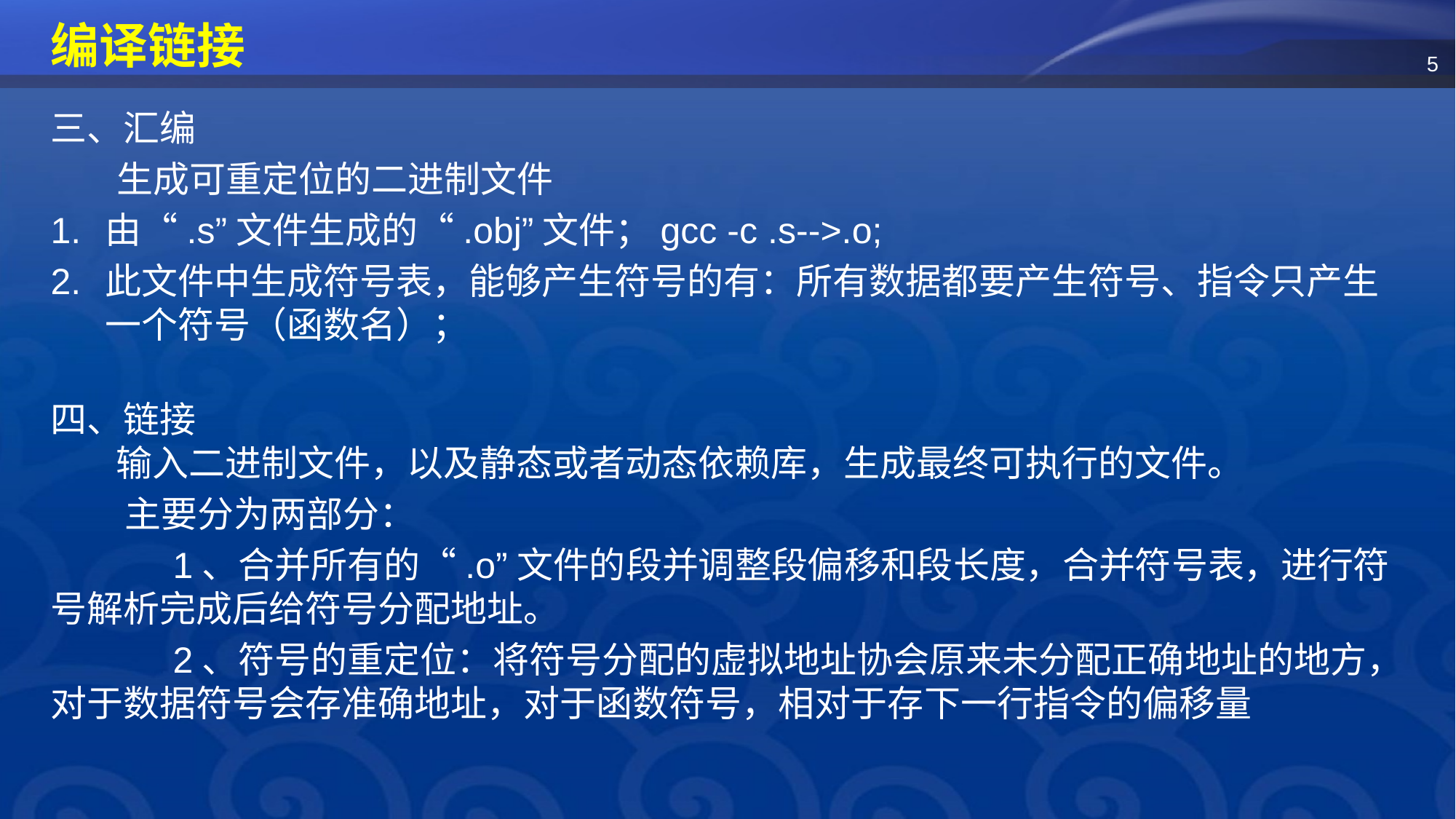

# 编译链接
三、汇编
       生成可重定位的二进制文件
由“.s”文件生成的“.obj”文件；gcc -c .s-->.o;
此文件中生成符号表，能够产生符号的有：所有数据都要产生符号、指令只产生一个符号（函数名）；
四、链接
        输入二进制文件，以及静态或者动态依赖库，生成最终可执行的文件。
        主要分为两部分：
            1、合并所有的“.o”文件的段并调整段偏移和段长度，合并符号表，进行符号解析完成后给符号分配地址。
            2、符号的重定位：将符号分配的虚拟地址协会原来未分配正确地址的地方，对于数据符号会存准确地址，对于函数符号，相对于存下一行指令的偏移量